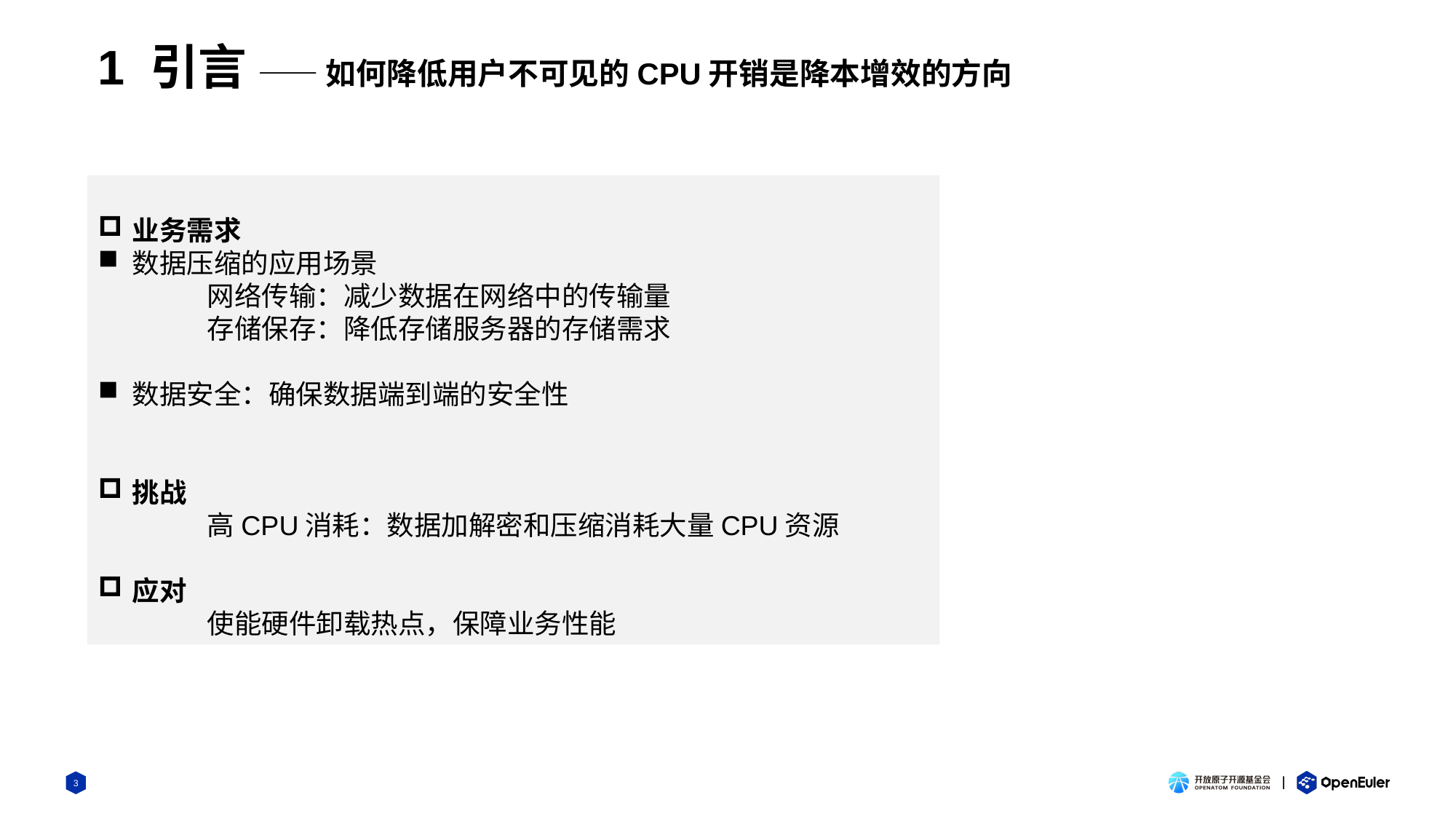

# 1 引言 —— 如何降低用户不可见的CPU开销是降本增效的方向
业务需求
数据压缩的应用场景
	网络传输：减少数据在网络中的传输量
	存储保存：降低存储服务器的存储需求

数据安全：确保数据端到端的安全性

挑战
	高CPU消耗：数据加解密和压缩消耗大量CPU资源

应对
	使能硬件卸载热点，保障业务性能